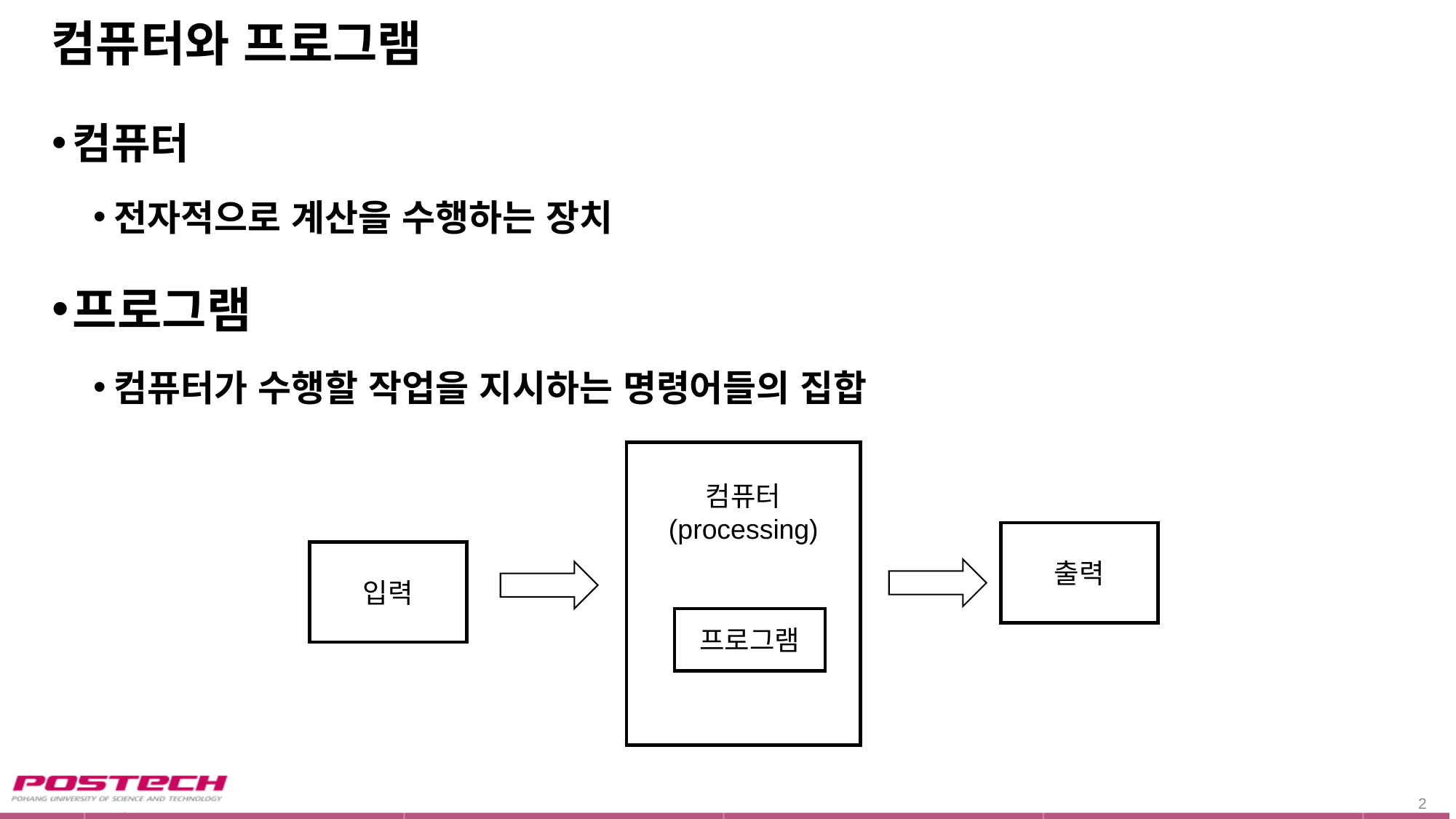

# 컴퓨터와 프로그램
컴퓨터
전자적으로 계산을 수행하는 장치
프로그램
컴퓨터가 수행할 작업을 지시하는 명령어들의 집합

컴퓨터
(processing)

출력
입력

프로그램
2